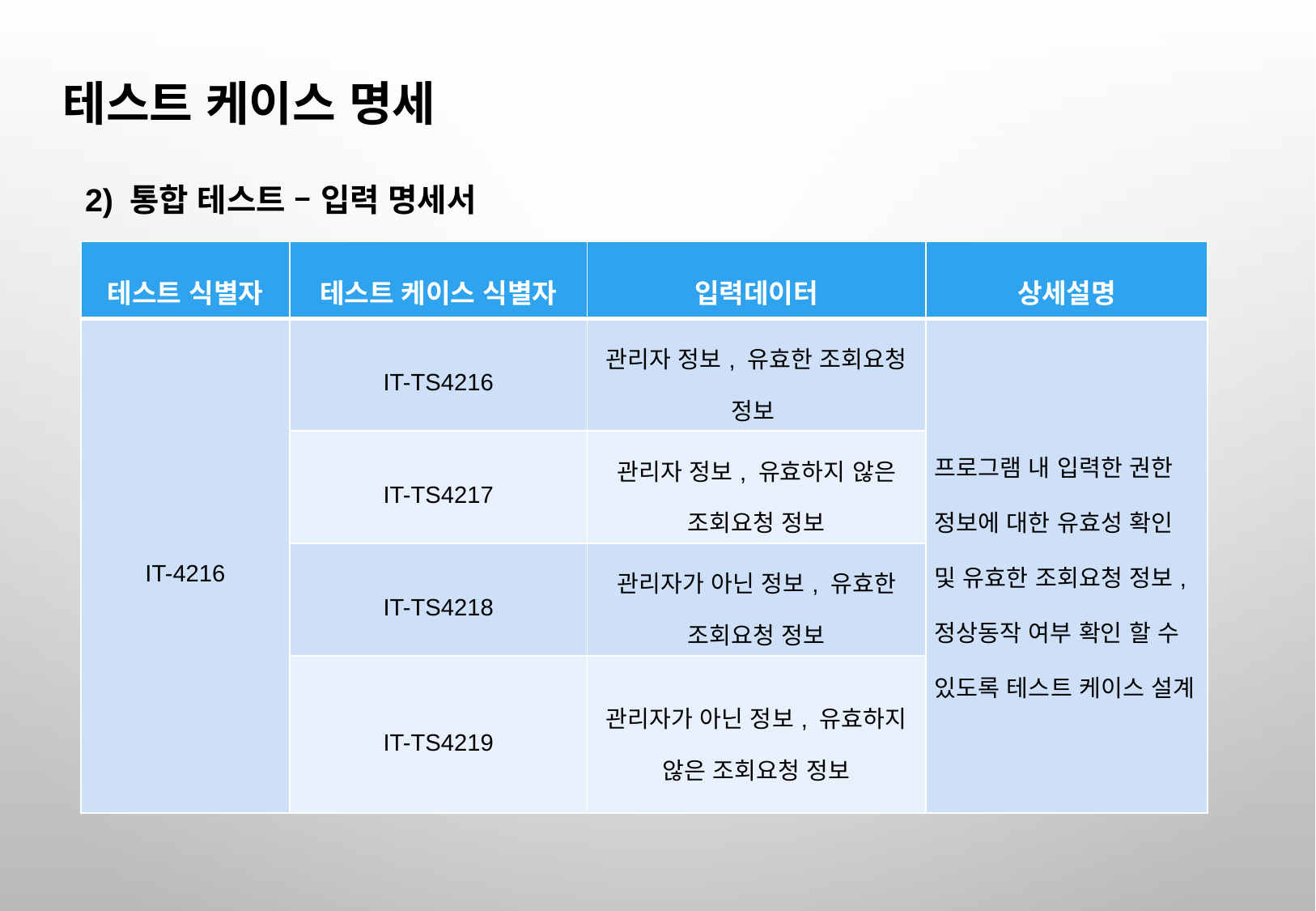

테스트 케이스 명세
2) 통합 테스트 – 입력 명세서

| 테스트 식별자 | 테스트 케이스 식별자 | 입력데이터 | 상세설명 |
| --- | --- | --- | --- |
| IT-4216 | IT-TS4216 | 관리자 정보, 유효한 조회요청 정보 | 프로그램 내 입력한 권한 정보에 대한 유효성 확인 및 유효한 조회요청 정보, 정상동작 여부 확인 할 수 있도록 테스트 케이스 설계 |
|  | IT-TS4217 | 관리자 정보, 유효하지 않은 조회요청 정보 |  |
|  | IT-TS4218 | 관리자가 아닌 정보, 유효한 조회요청 정보 |  |
|  | IT-TS4219 | 관리자가 아닌 정보, 유효하지 않은 조회요청 정보 |  |
54